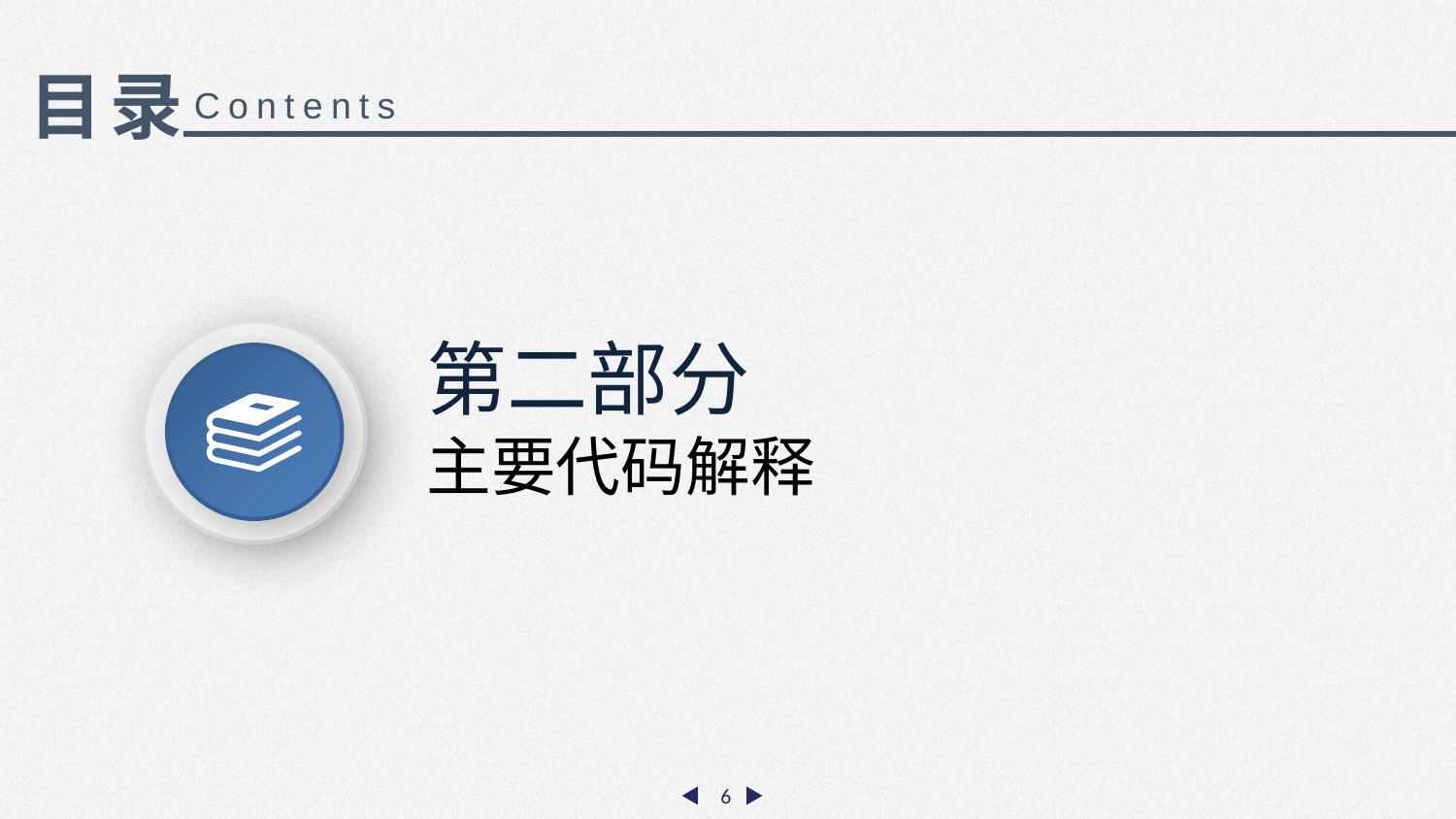

Success Words
目录
Contents
第二部分
主要代码解释

6